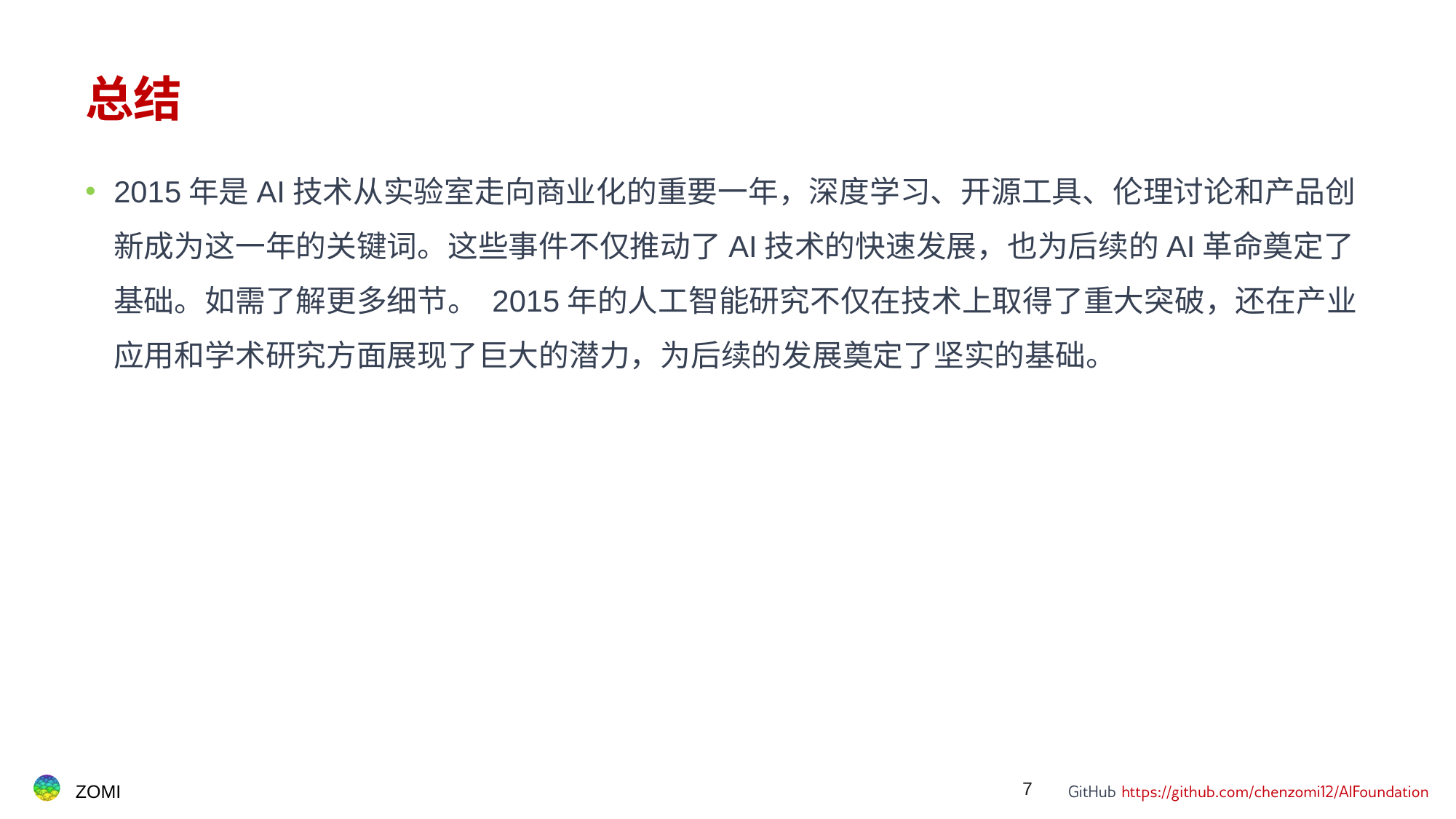

# 总结
2015年是AI技术从实验室走向商业化的重要一年，深度学习、开源工具、伦理讨论和产品创新成为这一年的关键词。这些事件不仅推动了AI技术的快速发展，也为后续的AI革命奠定了基础。如需了解更多细节。 2015年的人工智能研究不仅在技术上取得了重大突破，还在产业应用和学术研究方面展现了巨大的潜力，为后续的发展奠定了坚实的基础。